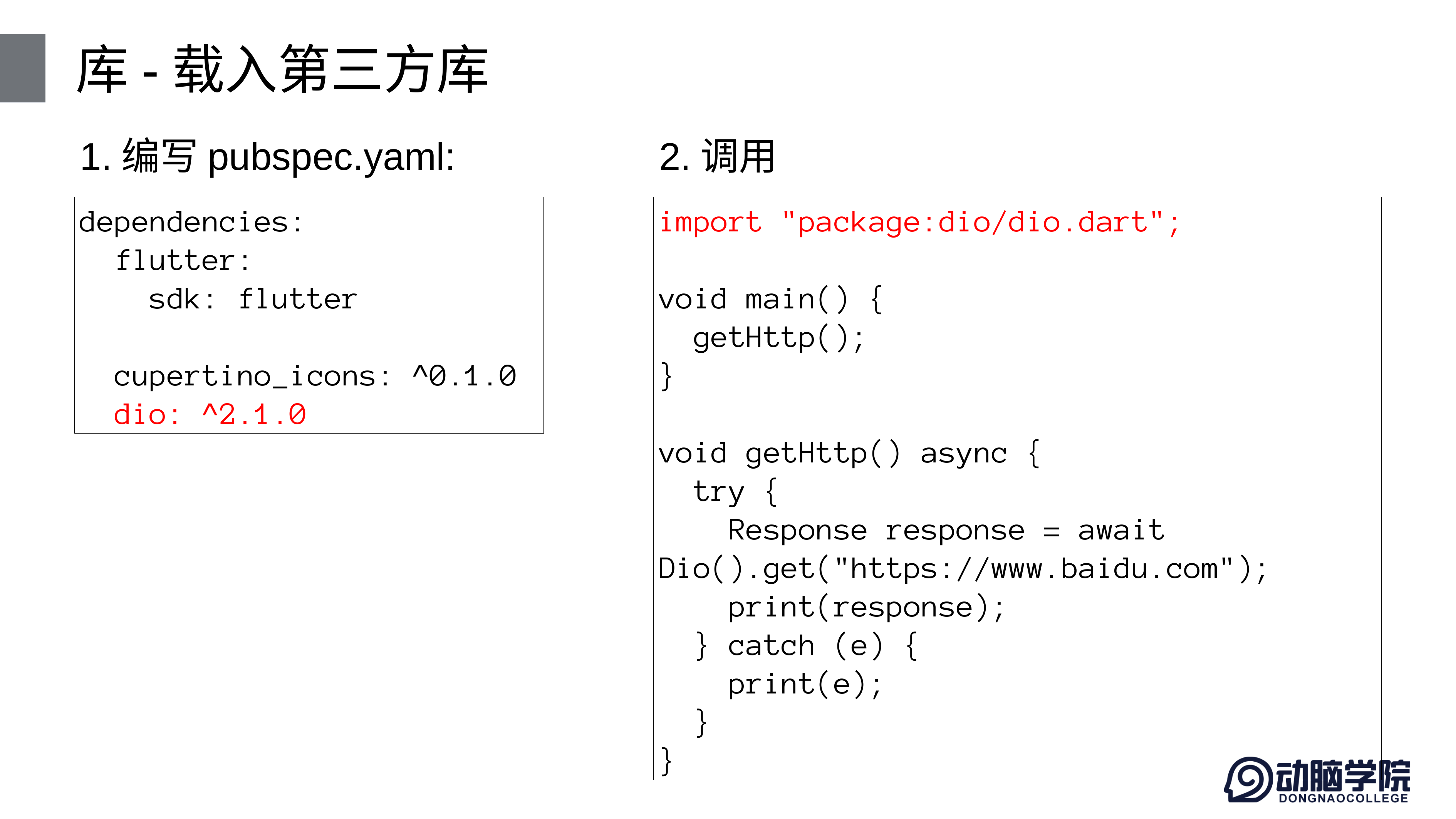

# 库-载入第三方库
1.编写pubspec.yaml:
2.调用
dependencies:
  flutter:
    sdk: flutter

  cupertino_icons: ^0.1.0
  dio: ^2.1.0
import "package:dio/dio.dart";

void main() {
  getHttp();
}

void getHttp() async {
  try {
    Response response = await Dio().get("https://www.baidu.com");
    print(response);
  } catch (e) {
    print(e);
  }
}